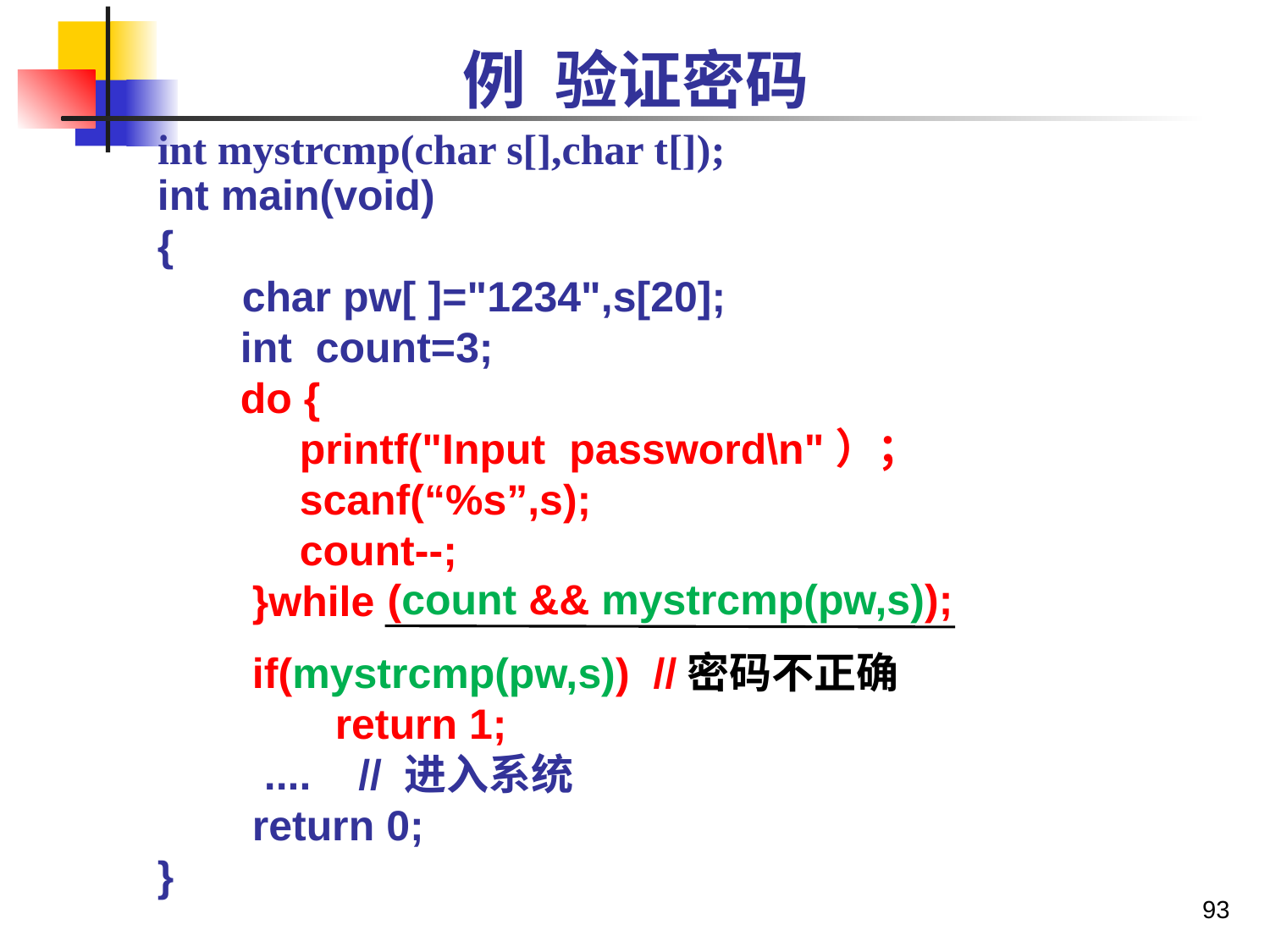

# 例  验证密码
int mystrcmp(char s[],char t[]);
int main(void)
{
	char pw[ ]="1234",s[20];
       int  count=3;
       do {
            printf("Input  password\n"）；
            scanf(“%s”,s);
            count--;
        }while
        if(mystrcmp(pw,s))  //密码不正确
               return 1;
         ....    // 进入系统
        return 0;
}
(count && mystrcmp(pw,s));
93